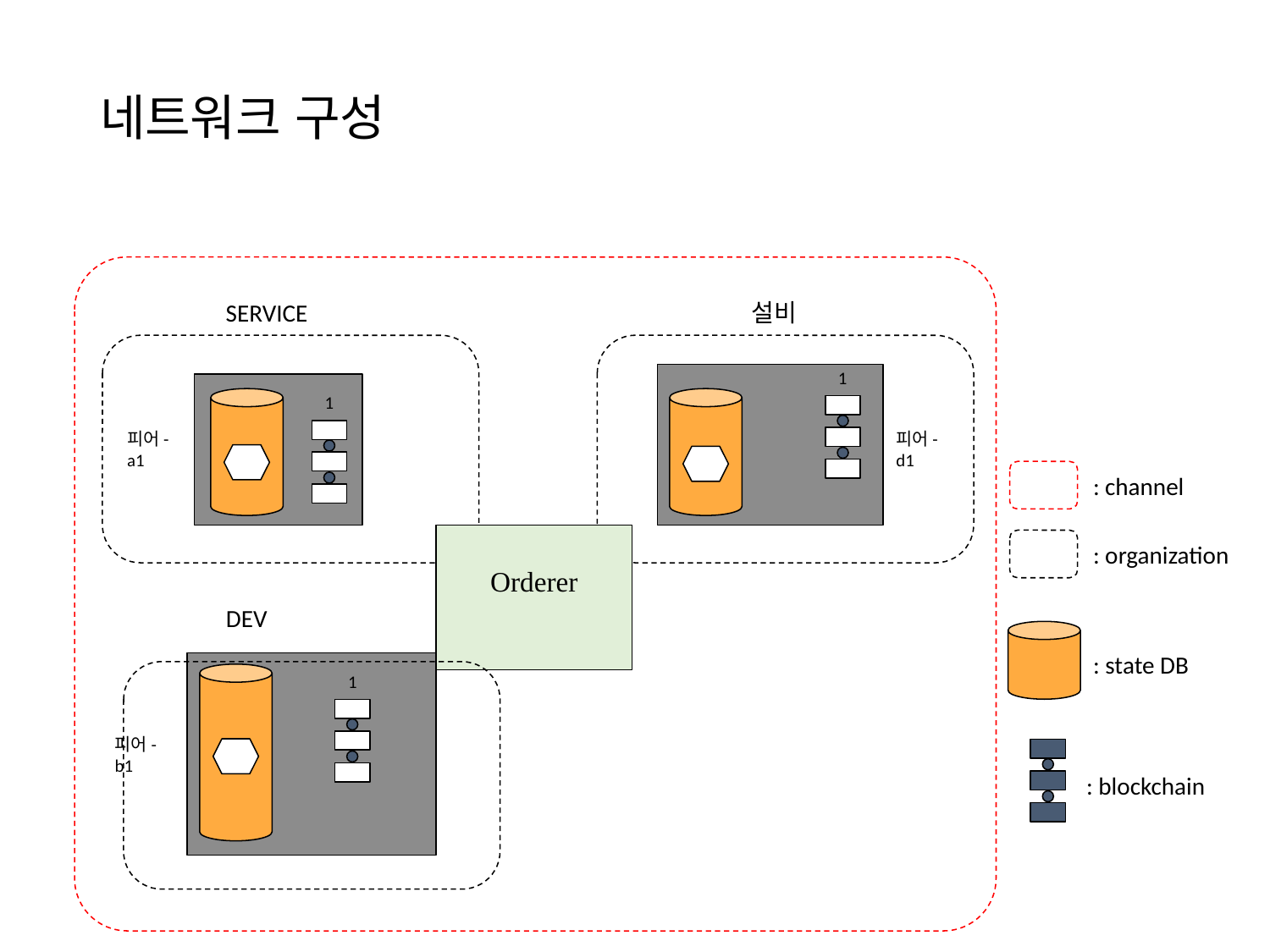

# 네트워크 구성

SERVICE
설비

1

피어-d1

1

피어-a1

: channel
Orderer

: organization
DEV

: state DB

1

피어-b1

: blockchain